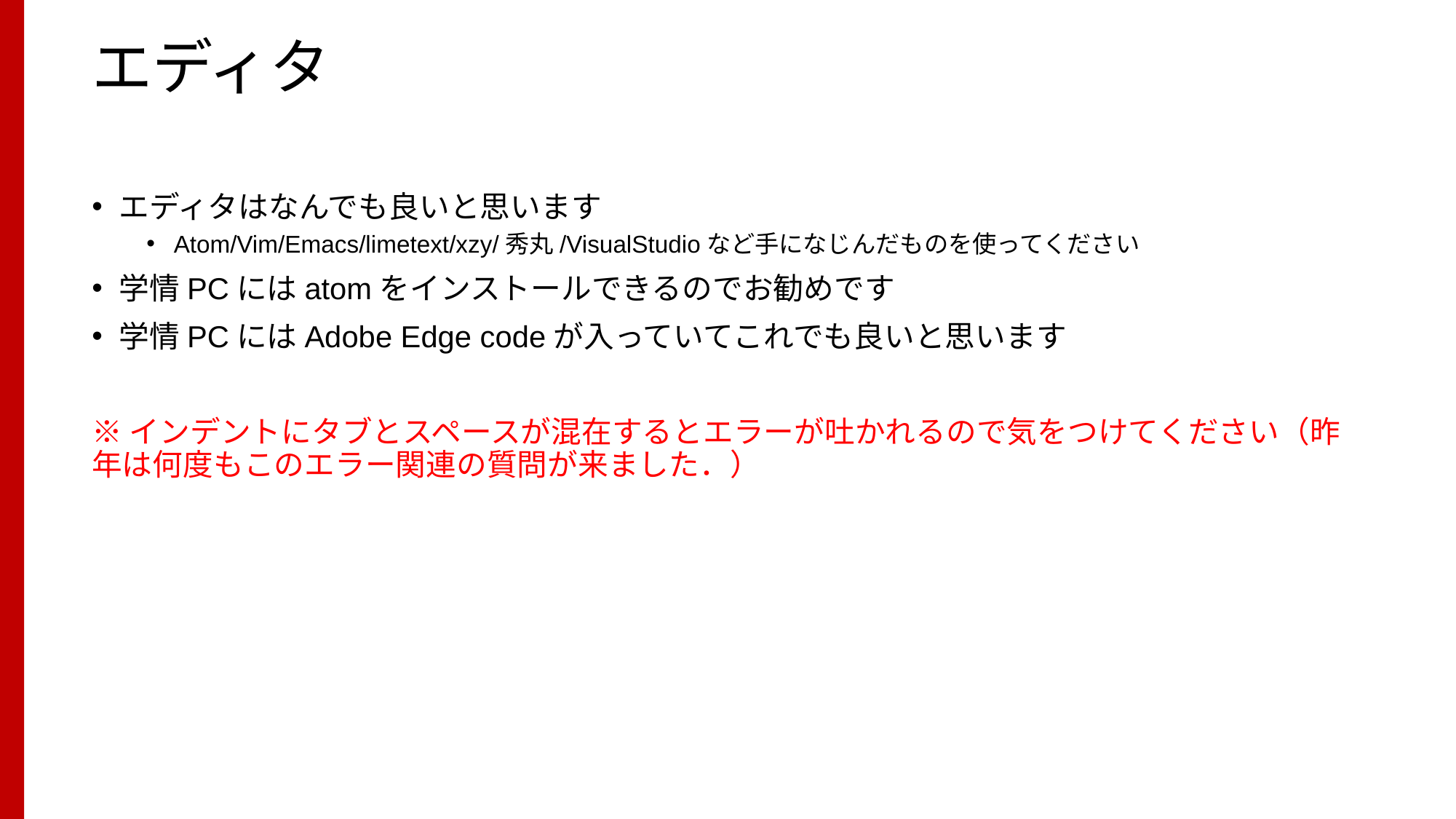

# エディタ
エディタはなんでも良いと思います
Atom/Vim/Emacs/limetext/xzy/秀丸/VisualStudioなど手になじんだものを使ってください
学情PCにはatomをインストールできるのでお勧めです
学情PCにはAdobe Edge codeが入っていてこれでも良いと思います

※インデントにタブとスペースが混在するとエラーが吐かれるので気をつけてください（昨年は何度もこのエラー関連の質問が来ました．）